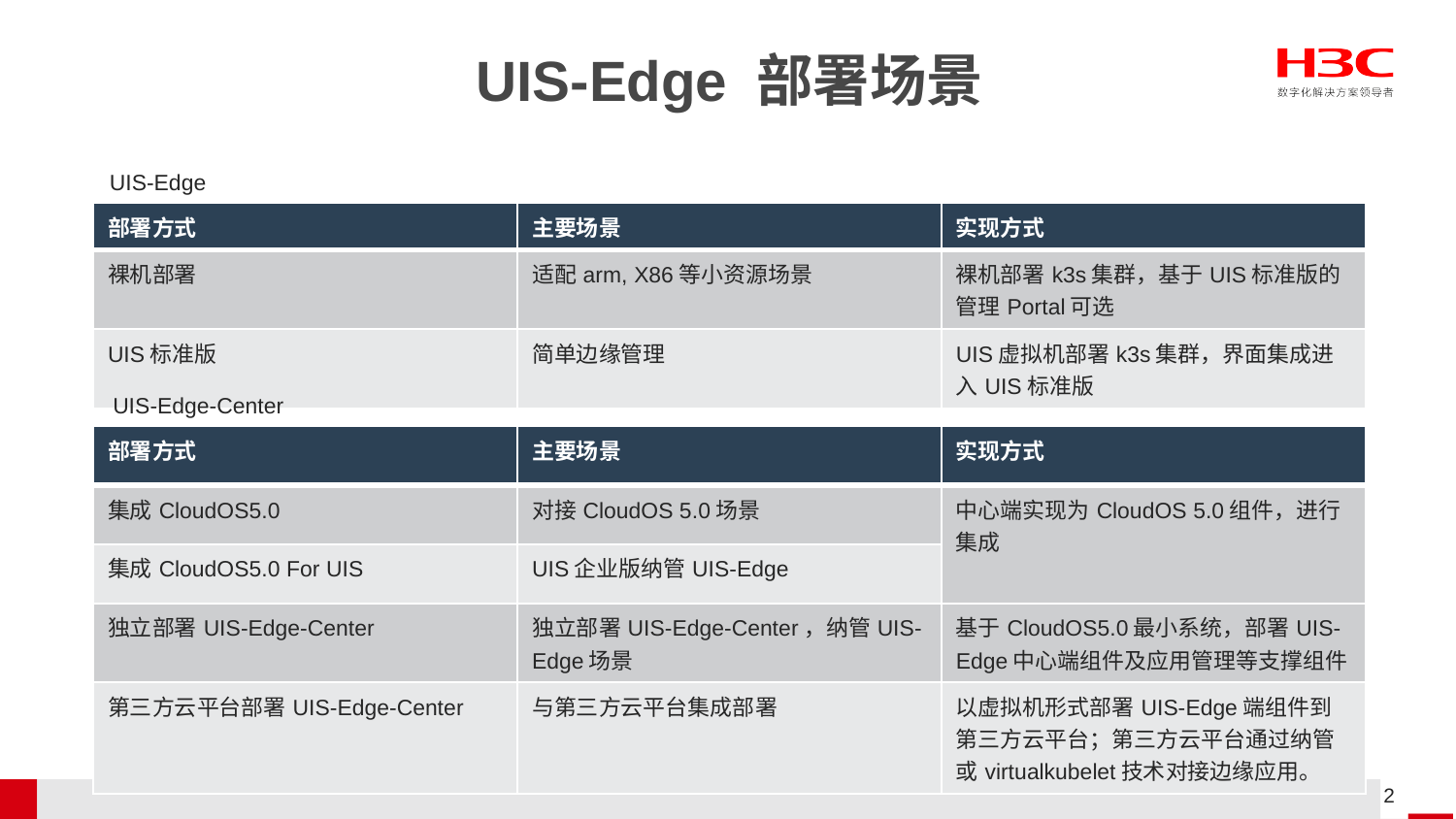

# UIS-Edge 部署场景
UIS-Edge
| 部署方式 | 主要场景 | 实现方式 |
| --- | --- | --- |
| 裸机部署 | 适配arm, X86等小资源场景 | 裸机部署k3s集群，基于UIS标准版的管理Portal可选 |
| UIS标准版 | 简单边缘管理 | UIS虚拟机部署k3s集群，界面集成进入UIS标准版 |
UIS-Edge-Center
| 部署方式 | 主要场景 | 实现方式 |
| --- | --- | --- |
| 集成CloudOS5.0 | 对接CloudOS 5.0场景 | 中心端实现为CloudOS 5.0组件，进行集成 |
| 集成CloudOS5.0 For UIS | UIS企业版纳管UIS-Edge |  |
| 独立部署UIS-Edge-Center | 独立部署UIS-Edge-Center，纳管UIS-Edge场景 | 基于CloudOS5.0最小系统，部署UIS-Edge中心端组件及应用管理等支撑组件 |
| 第三方云平台部署UIS-Edge-Center | 与第三方云平台集成部署 | 以虚拟机形式部署UIS-Edge端组件到第三方云平台；第三方云平台通过纳管或virtualkubelet技术对接边缘应用。 |